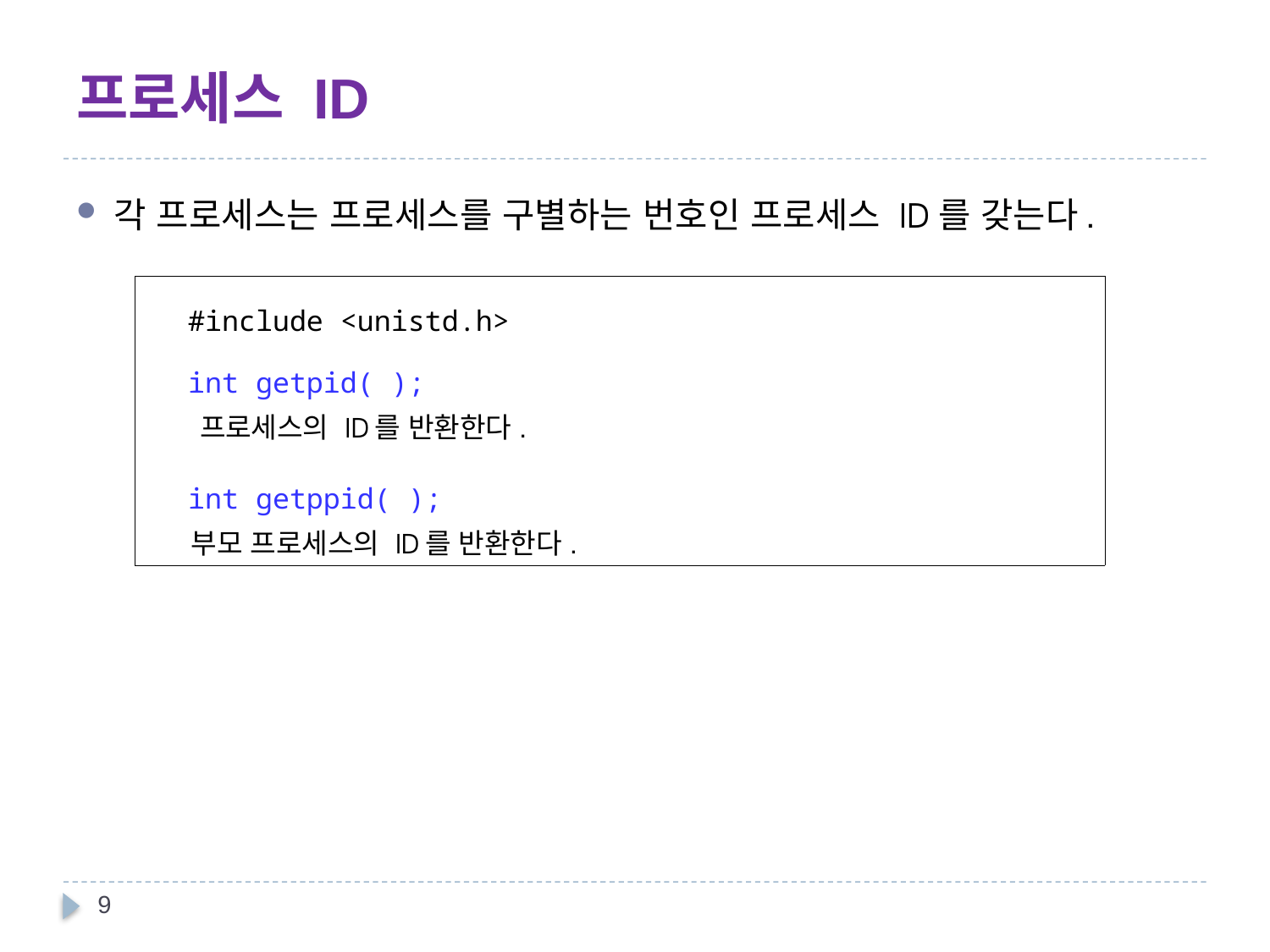

# 프로세스 ID
각 프로세스는 프로세스를 구별하는 번호인 프로세스 ID를 갖는다.

| #include <unistd.h> int getpid( ); 프로세스의 ID를 반환한다. int getppid( ); 부모 프로세스의 ID를 반환한다. |
| --- |
9